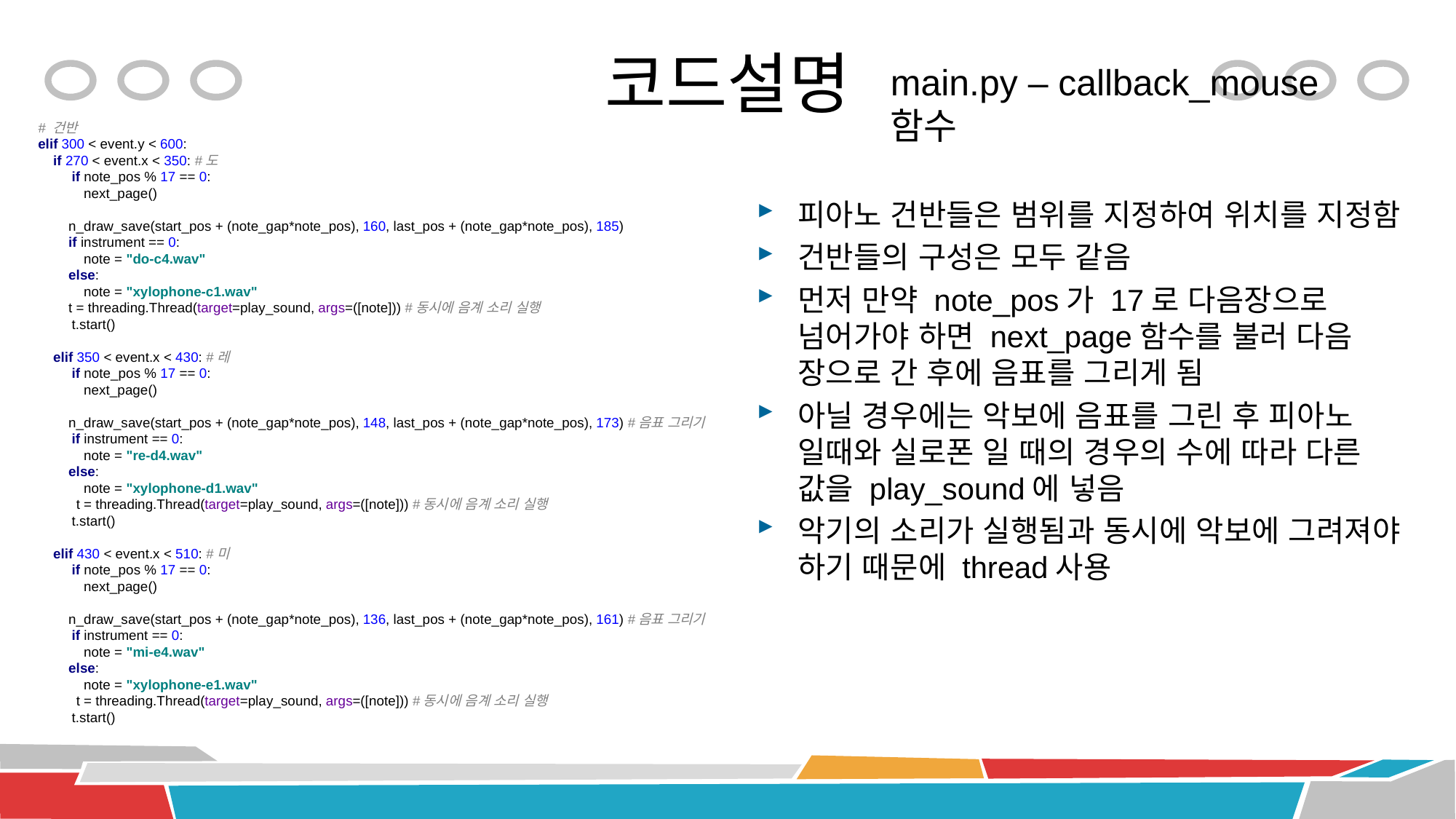

# 코드설명
main.py – callback_mouse함수
# 건반 elif 300 < event.y < 600: if 270 < event.x < 350: #도 if note_pos % 17 == 0: next_page() n_draw_save(start_pos + (note_gap*note_pos), 160, last_pos + (note_gap*note_pos), 185) if instrument == 0: note = "do-c4.wav" else: note = "xylophone-c1.wav" t = threading.Thread(target=play_sound, args=([note])) #동시에 음계 소리 실행 t.start() elif 350 < event.x < 430: #레 if note_pos % 17 == 0: next_page() n_draw_save(start_pos + (note_gap*note_pos), 148, last_pos + (note_gap*note_pos), 173) #음표 그리기 if instrument == 0: note = "re-d4.wav" else: note = "xylophone-d1.wav" t = threading.Thread(target=play_sound, args=([note])) #동시에 음계 소리 실행 t.start() elif 430 < event.x < 510: #미 if note_pos % 17 == 0: next_page() n_draw_save(start_pos + (note_gap*note_pos), 136, last_pos + (note_gap*note_pos), 161) #음표 그리기 if instrument == 0: note = "mi-e4.wav" else: note = "xylophone-e1.wav" t = threading.Thread(target=play_sound, args=([note])) #동시에 음계 소리 실행 t.start()
피아노 건반들은 범위를 지정하여 위치를 지정함
건반들의 구성은 모두 같음
먼저 만약 note_pos가 17로 다음장으로 넘어가야 하면 next_page함수를 불러 다음 장으로 간 후에 음표를 그리게 됨
아닐 경우에는 악보에 음표를 그린 후 피아노 일때와 실로폰 일 때의 경우의 수에 따라 다른 값을 play_sound에 넣음
악기의 소리가 실행됨과 동시에 악보에 그려져야 하기 때문에 thread사용